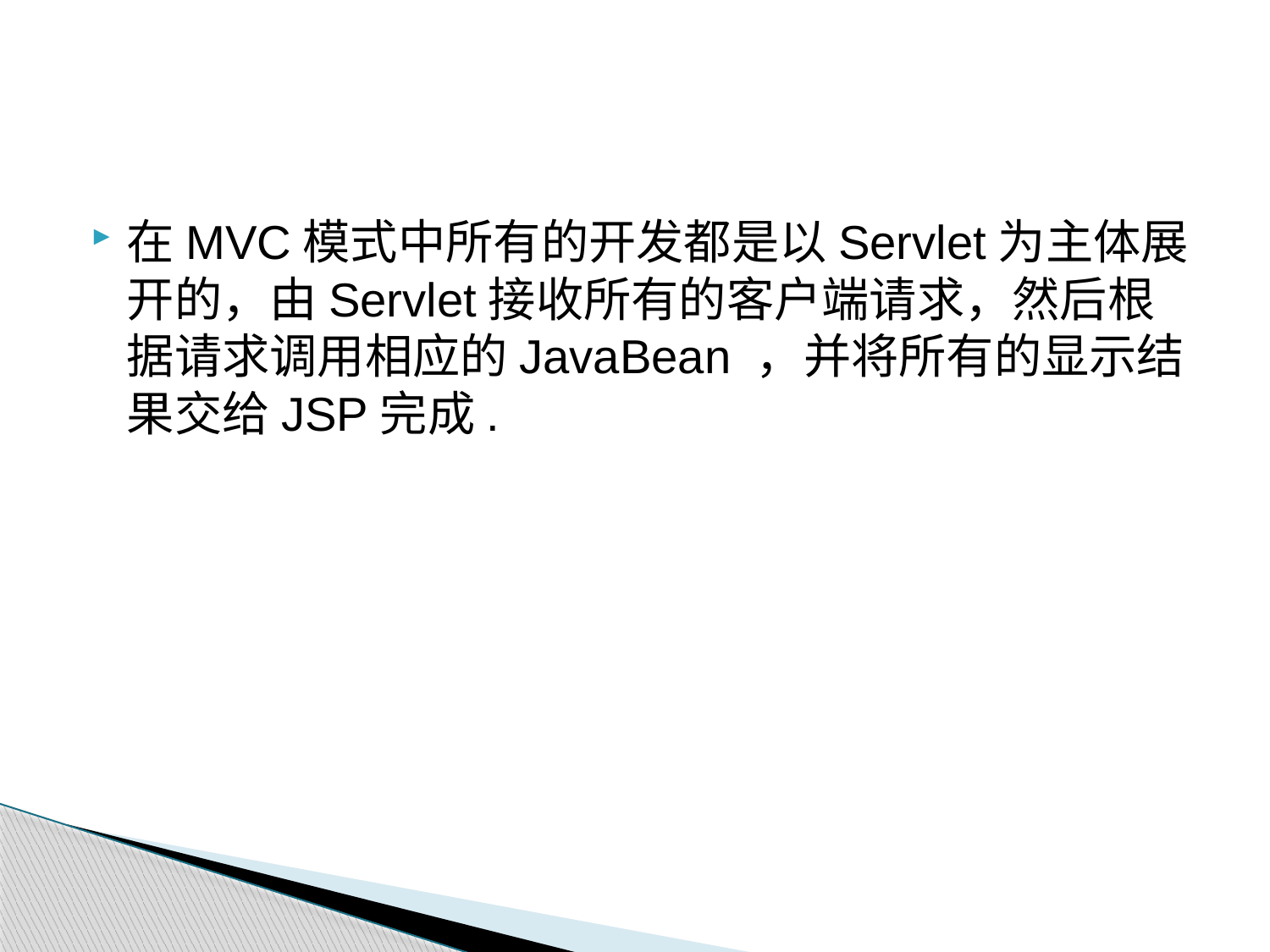

#
在MVC模式中所有的开发都是以Servlet为主体展开的，由Servlet接收所有的客户端请求，然后根据请求调用相应的JavaBean ，并将所有的显示结果交给JSP完成.